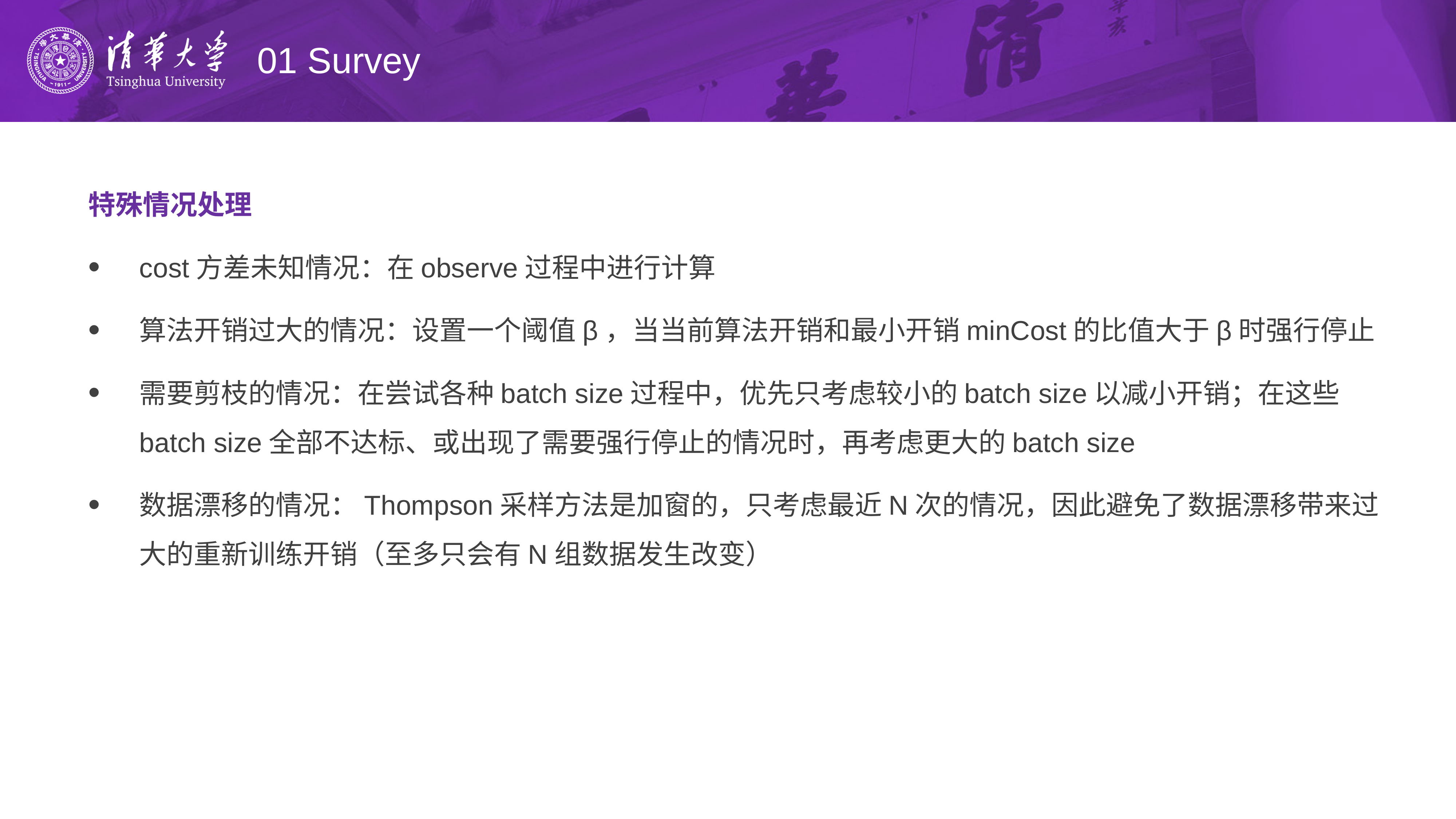

# 01 Survey

特殊情况处理
cost方差未知情况：在observe过程中进行计算
算法开销过大的情况：设置一个阈值β，当当前算法开销和最小开销minCost的比值大于β时强行停止
需要剪枝的情况：在尝试各种batch size过程中，优先只考虑较小的batch size以减小开销；在这些batch size全部不达标、或出现了需要强行停止的情况时，再考虑更大的batch size
数据漂移的情况：Thompson采样方法是加窗的，只考虑最近N次的情况，因此避免了数据漂移带来过大的重新训练开销（至多只会有N组数据发生改变）